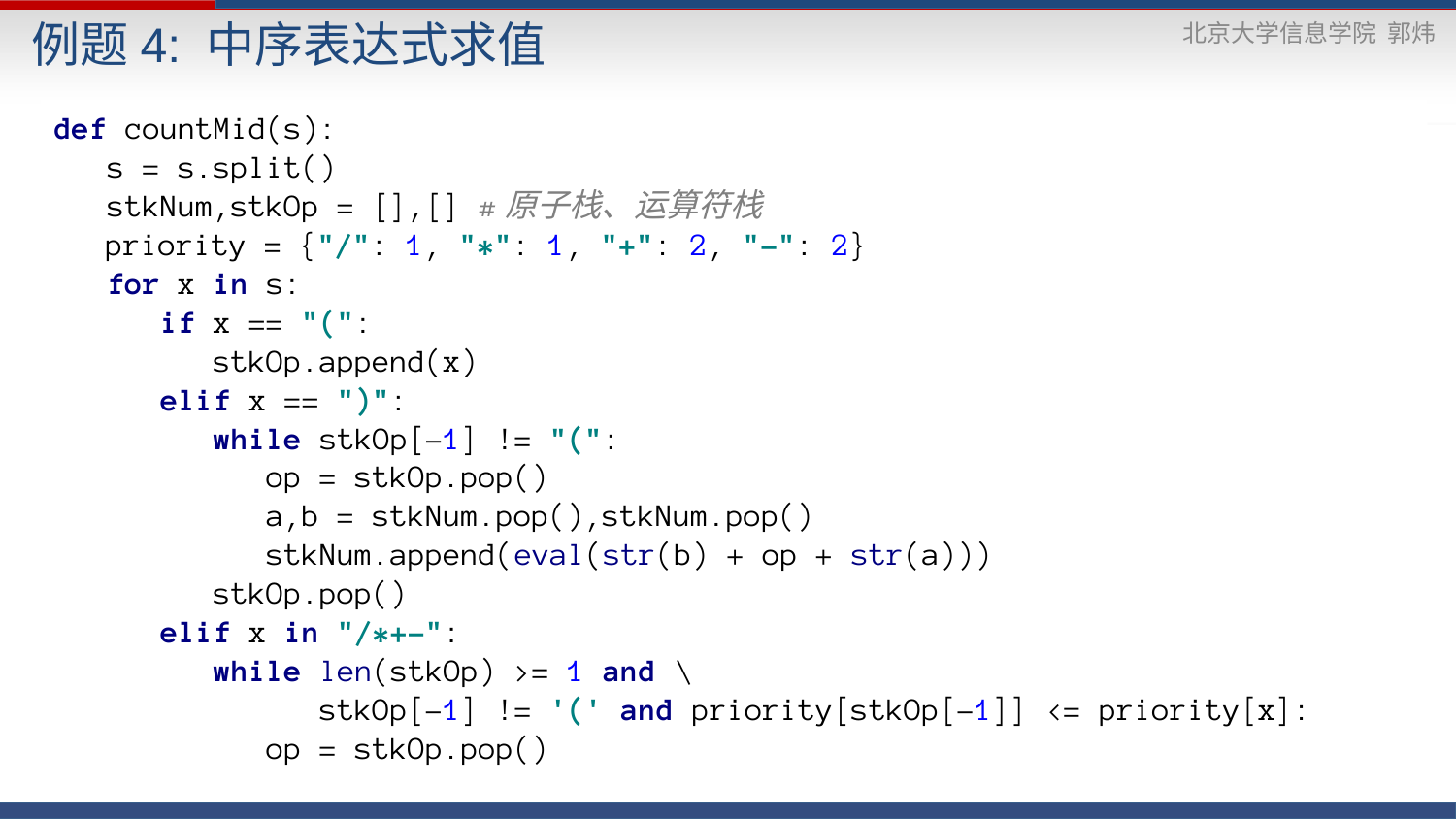

例题4: 中序表达式求值
def countMid(s):
   s = s.split()
   stkNum,stkOp = [],[] #原子栈、运算符栈
      priority = {"/": 1, "*": 1, "+": 2, "-": 2}
   for x in s:
      if x == "(":
         stkOp.append(x)
      elif x == ")":
         while stkOp[-1] != "(":
            op = stkOp.pop()
            a,b = stkNum.pop(),stkNum.pop()
            stkNum.append(eval(str(b) + op + str(a)))
         stkOp.pop()
      elif x in "/*+-":
         while len(stkOp) >= 1 and \
               stkOp[-1] != '(' and priority[stkOp[-1]] <= priority[x]:
            op = stkOp.pop()